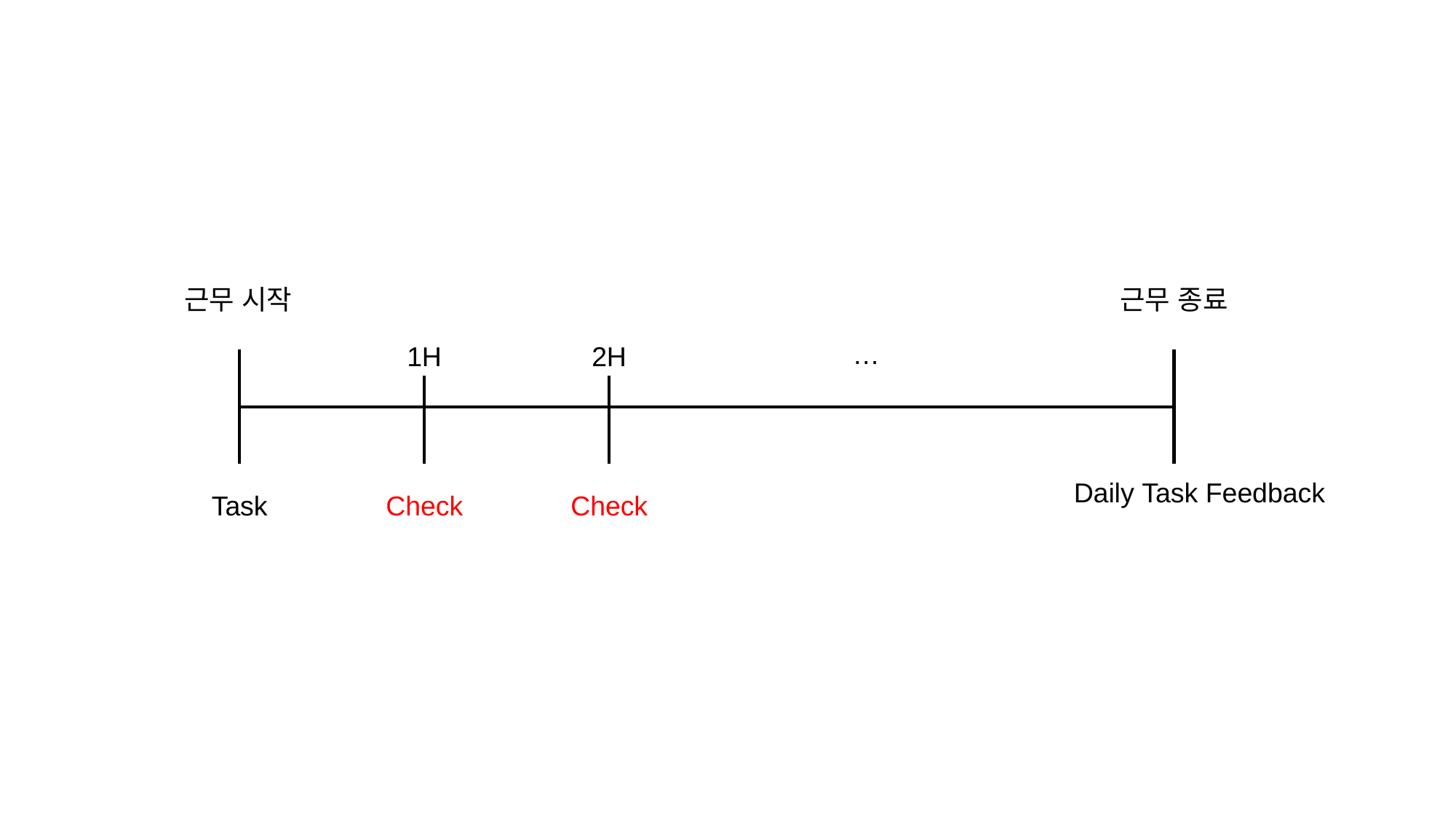

근무 시작
근무 종료
…
1H
2H
Daily Task Feedback
Task
Check
Check